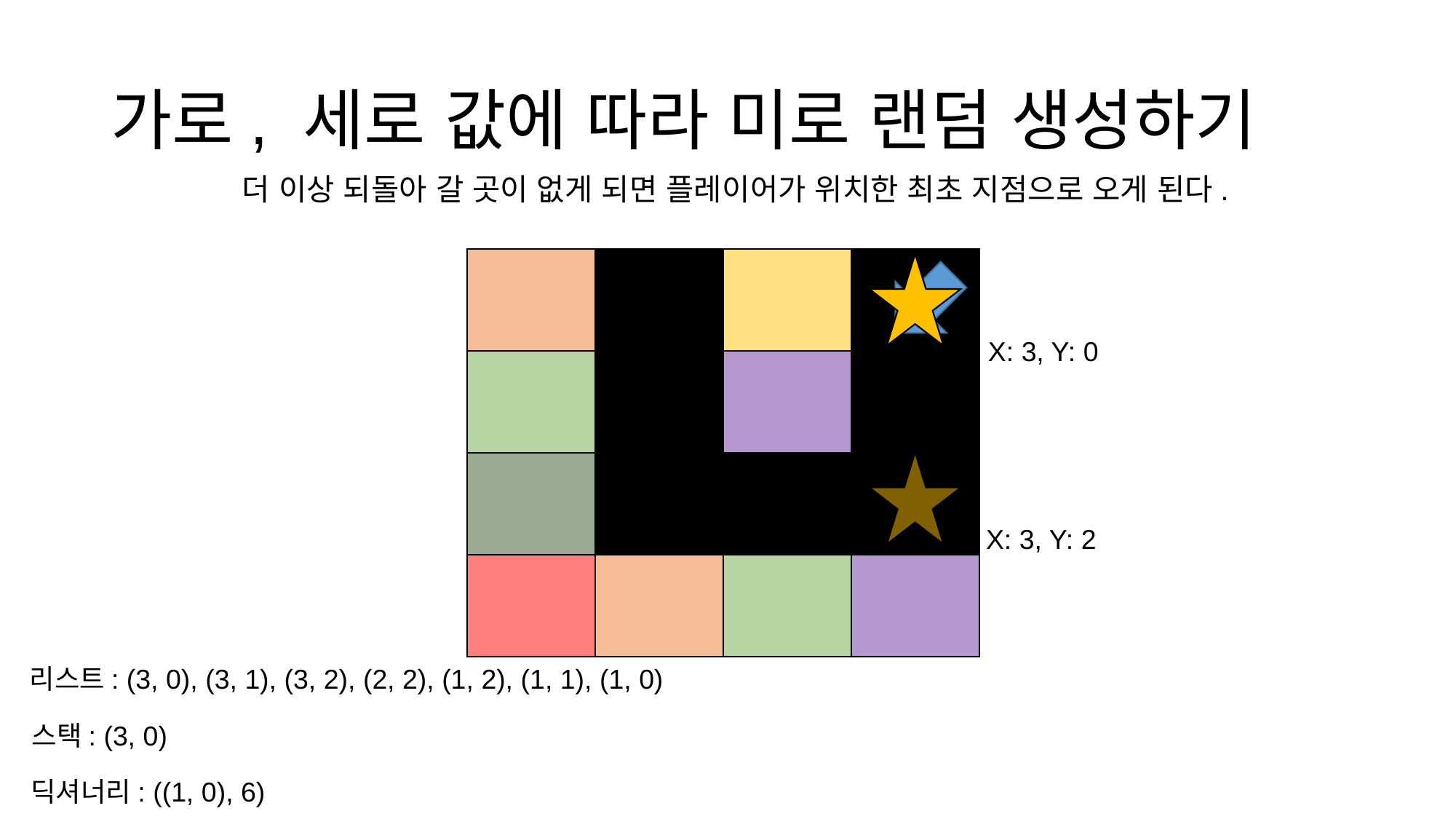

# 가로, 세로 값에 따라 미로 랜덤 생성하기
더 이상 되돌아 갈 곳이 없게 되면 플레이어가 위치한 최초 지점으로 오게 된다.

X: 3, Y: 0

X: 3, Y: 2

리스트: (3, 0), (3, 1), (3, 2), (2, 2), (1, 2), (1, 1), (1, 0)
스택: (3, 0)
딕셔너리: ((1, 0), 6)